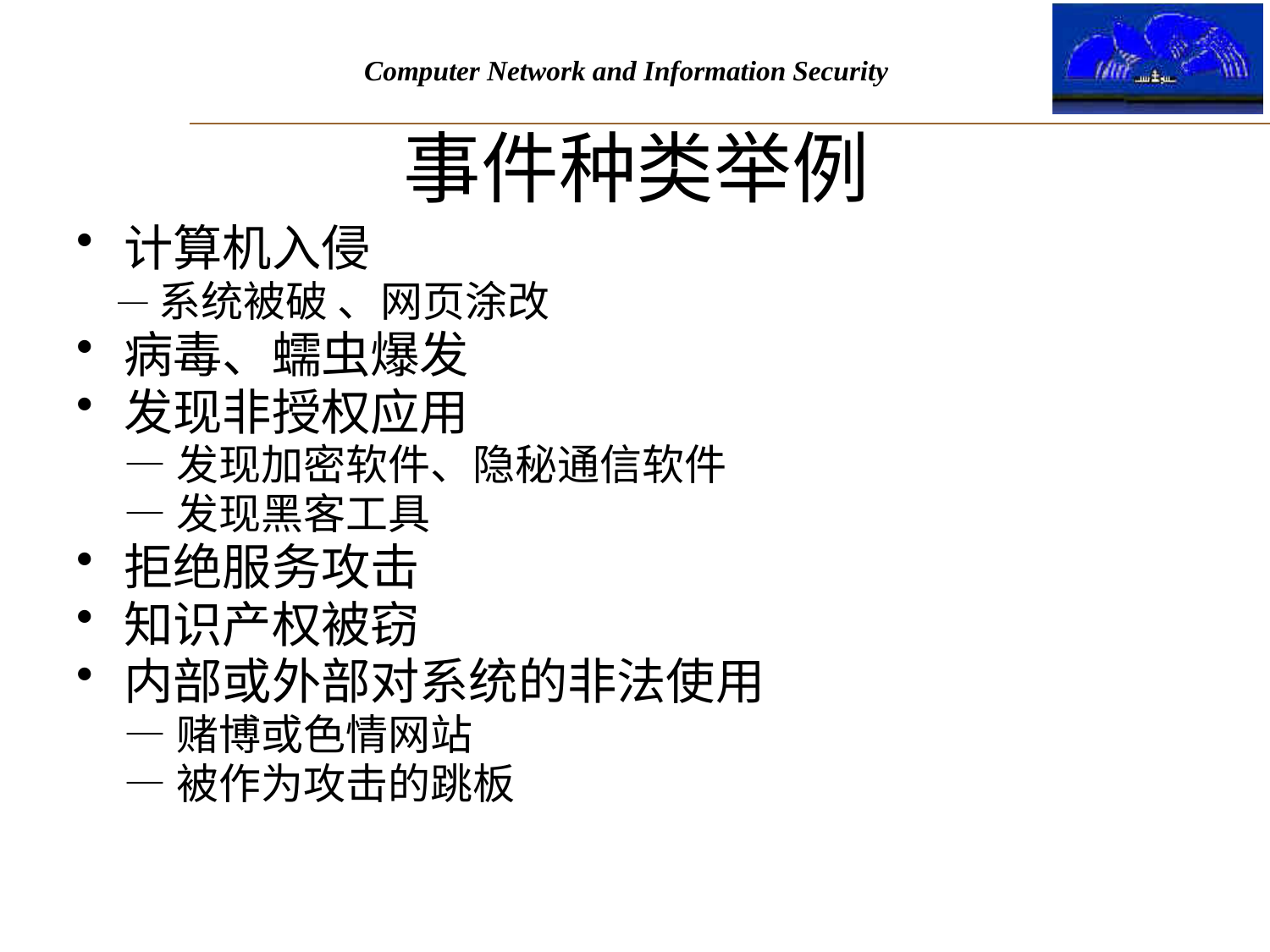

# 事件种类举例
计算机入侵
     —系统被破 、网页涂改
病毒、蠕虫爆发
发现非授权应用
     —发现加密软件、隐秘通信软件
     —发现黑客工具
拒绝服务攻击
知识产权被窃
内部或外部对系统的非法使用
     —赌博或色情网站
     —被作为攻击的跳板